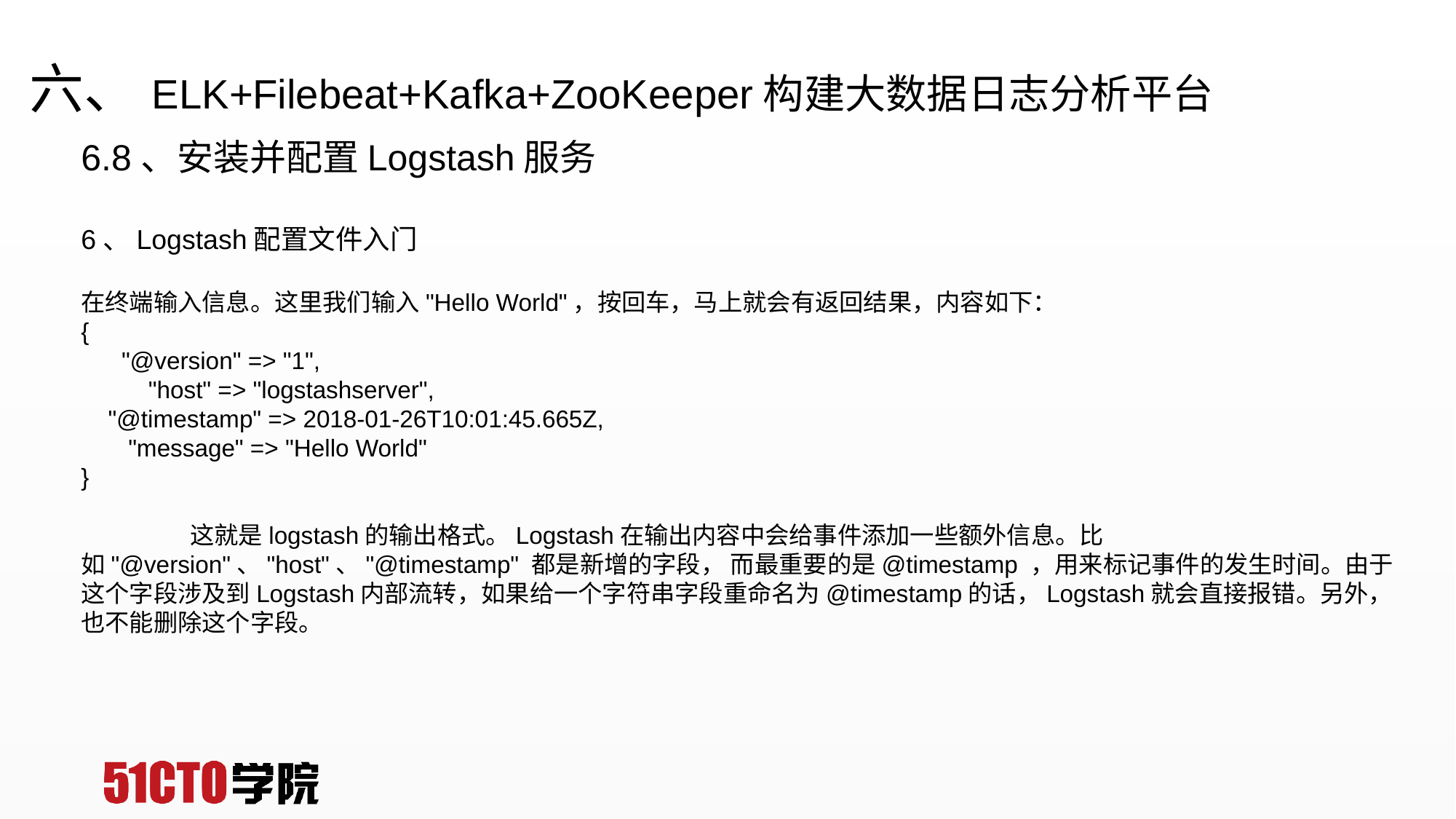

# 六、ELK+Filebeat+Kafka+ZooKeeper构建大数据日志分析平台
6.8、安装并配置Logstash服务

6、Logstash配置文件入门

在终端输入信息。这里我们输入"Hello World"，按回车，马上就会有返回结果，内容如下：
{
      "@version" => "1",
          "host" => "logstashserver",
    "@timestamp" => 2018-01-26T10:01:45.665Z,
       "message" => "Hello World"
}

	这就是logstash的输出格式。Logstash在输出内容中会给事件添加一些额外信息。比如"@version"、"host"、"@timestamp" 都是新增的字段， 而最重要的是@timestamp ，用来标记事件的发生时间。由于这个字段涉及到Logstash内部流转，如果给一个字符串字段重命名为@timestamp的话，Logstash就会直接报错。另外，也不能删除这个字段。